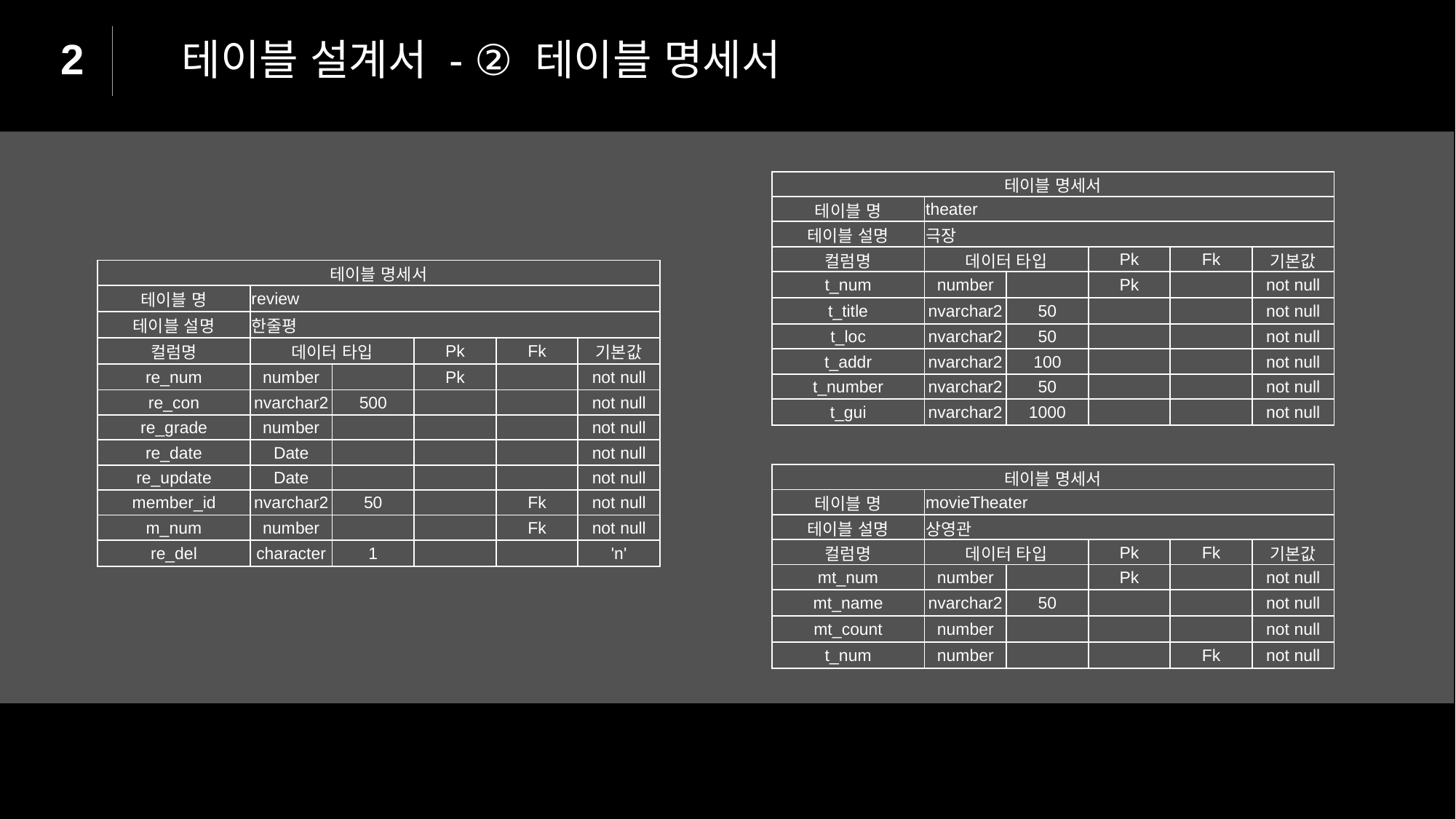

2
테이블 설계서 - ② 테이블 명세서

| 테이블 명세서 |  |  |  |  |  |
| --- | --- | --- | --- | --- | --- |
| 테이블 명 | theater |  |  |  |  |
| 테이블 설명 | 극장 |  |  |  |  |
| 컬럼명 | 데이터 타입 |  | Pk | Fk | 기본값 |
| t\_num | number |  | Pk |  | not null |
| t\_title | nvarchar2 | 50 |  |  | not null |
| t\_loc | nvarchar2 | 50 |  |  | not null |
| t\_addr | nvarchar2 | 100 |  |  | not null |
| t\_number | nvarchar2 | 50 |  |  | not null |
| t\_gui | nvarchar2 | 1000 |  |  | not null |
| 테이블 명세서 |  |  |  |  |  |
| --- | --- | --- | --- | --- | --- |
| 테이블 명 | review |  |  |  |  |
| 테이블 설명 | 한줄평 |  |  |  |  |
| 컬럼명 | 데이터 타입 |  | Pk | Fk | 기본값 |
| re\_num | number |  | Pk |  | not null |
| re\_con | nvarchar2 | 500 |  |  | not null |
| re\_grade | number |  |  |  | not null |
| re\_date | Date |  |  |  | not null |
| re\_update | Date |  |  |  | not null |
| member\_id | nvarchar2 | 50 |  | Fk | not null |
| m\_num | number |  |  | Fk | not null |
| re\_del | character | 1 |  |  | 'n' |
| 테이블 명세서 |  |  |  |  |  |
| --- | --- | --- | --- | --- | --- |
| 테이블 명 | movieTheater |  |  |  |  |
| 테이블 설명 | 상영관 |  |  |  |  |
| 컬럼명 | 데이터 타입 |  | Pk | Fk | 기본값 |
| mt\_num | number |  | Pk |  | not null |
| mt\_name | nvarchar2 | 50 |  |  | not null |
| mt\_count | number |  |  |  | not null |
| t\_num | number |  |  | Fk | not null |